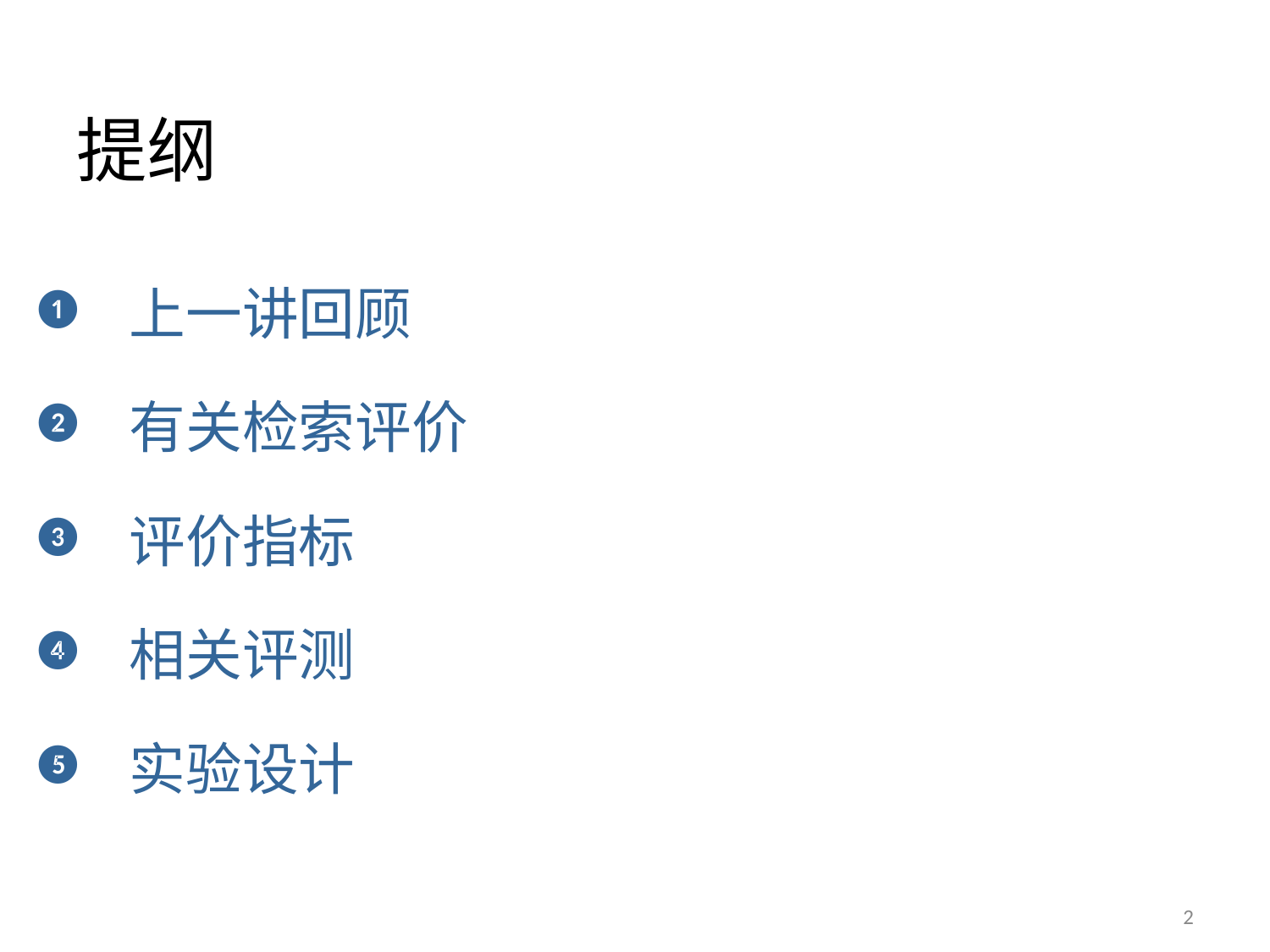

# 提纲
 上一讲回顾
 有关检索评价
 评价指标
 相关评测
 实验设计

2